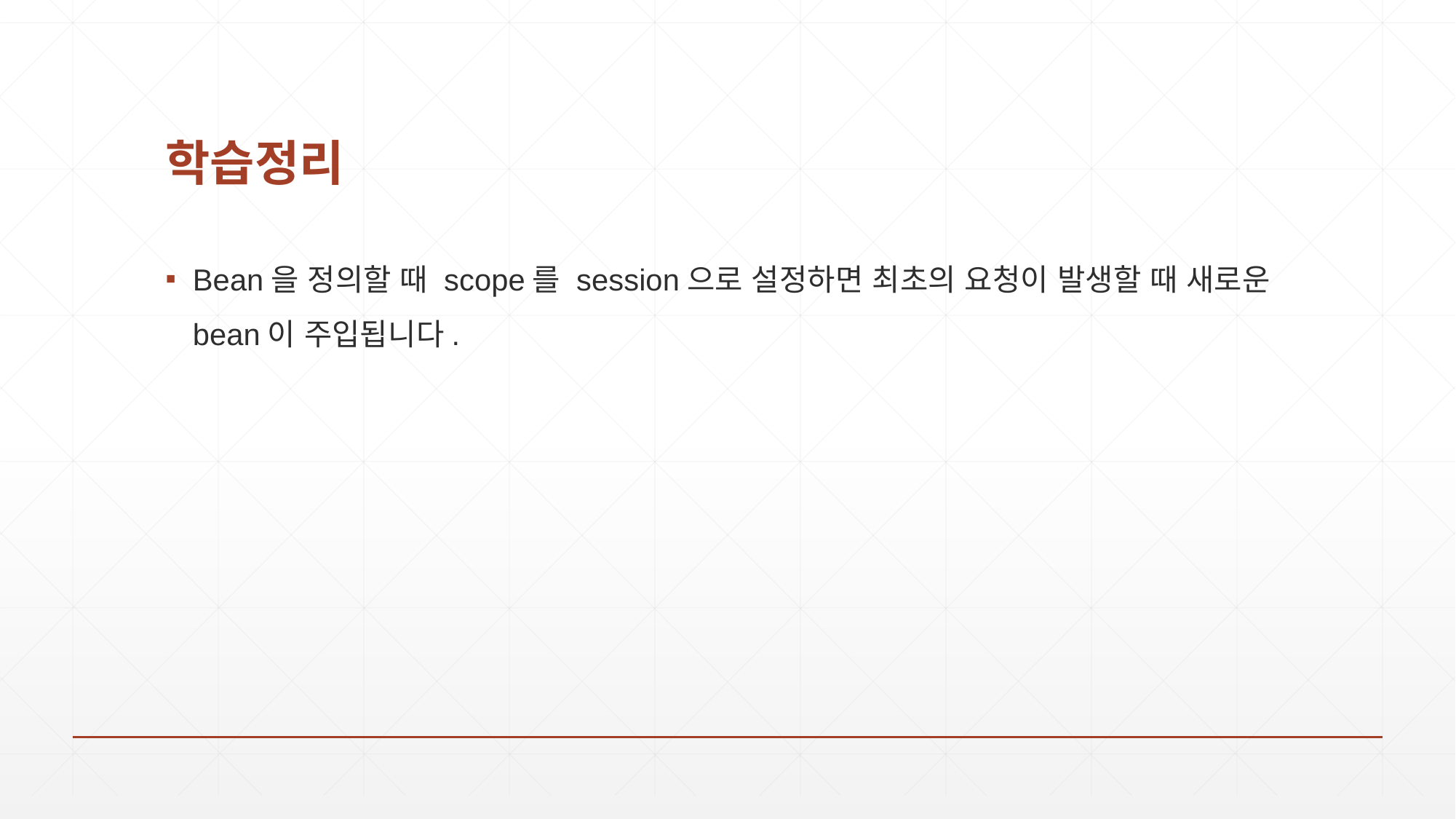

# 학습정리
Bean을 정의할 때 scope를 session으로 설정하면 최초의 요청이 발생할 때 새로운 bean이 주입됩니다.